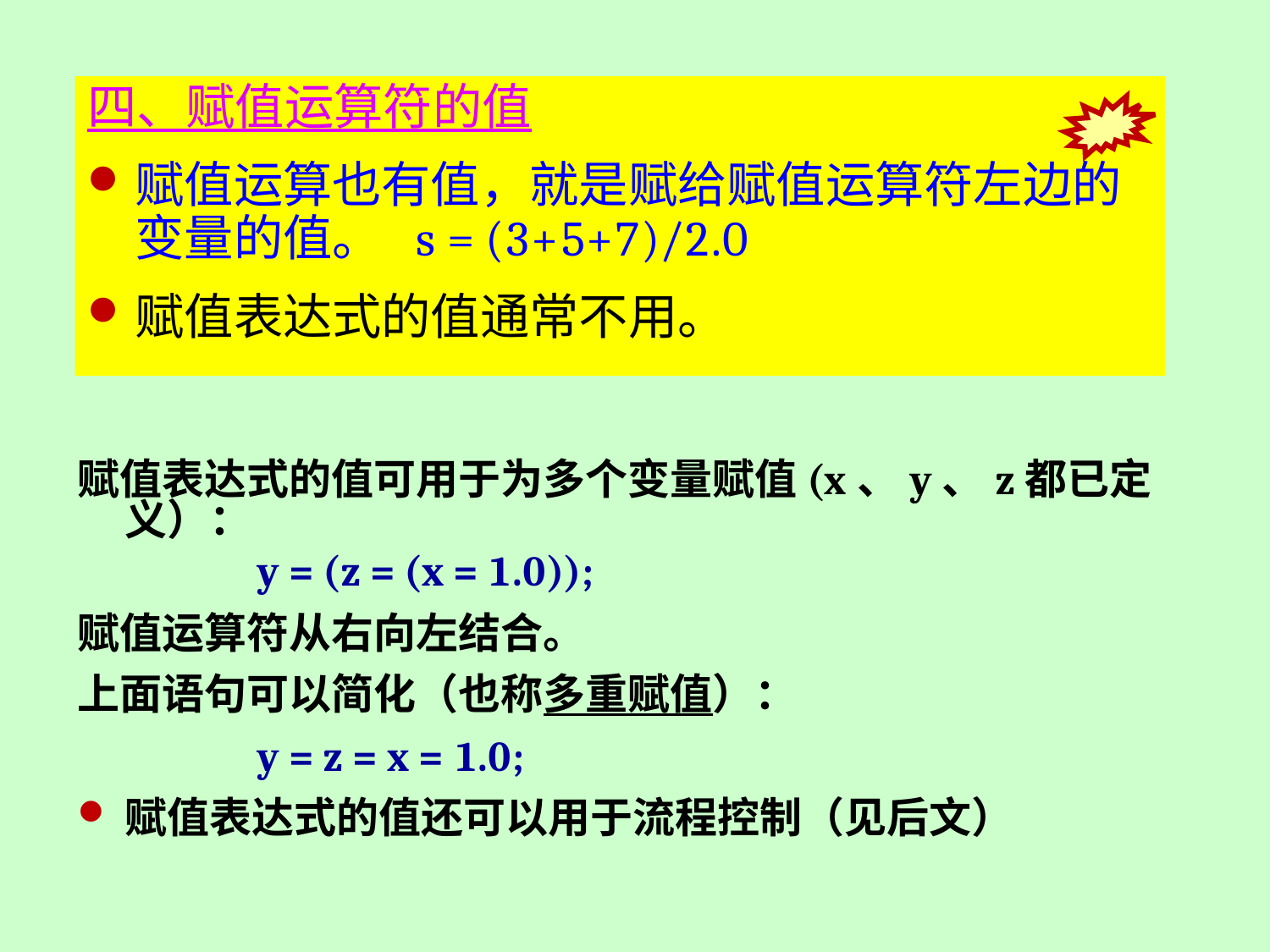

四、赋值运算符的值
赋值运算也有值，就是赋给赋值运算符左边的变量的值。  s = (3+5+7)/2.0
赋值表达式的值通常不用。

赋值表达式的值可用于为多个变量赋值(x、y、z都已定义）：
　　　　y = (z = (x = 1.0));
赋值运算符从右向左结合。
上面语句可以简化（也称多重赋值）：
　　　　y = z = x = 1.0;
赋值表达式的值还可以用于流程控制（见后文）
25